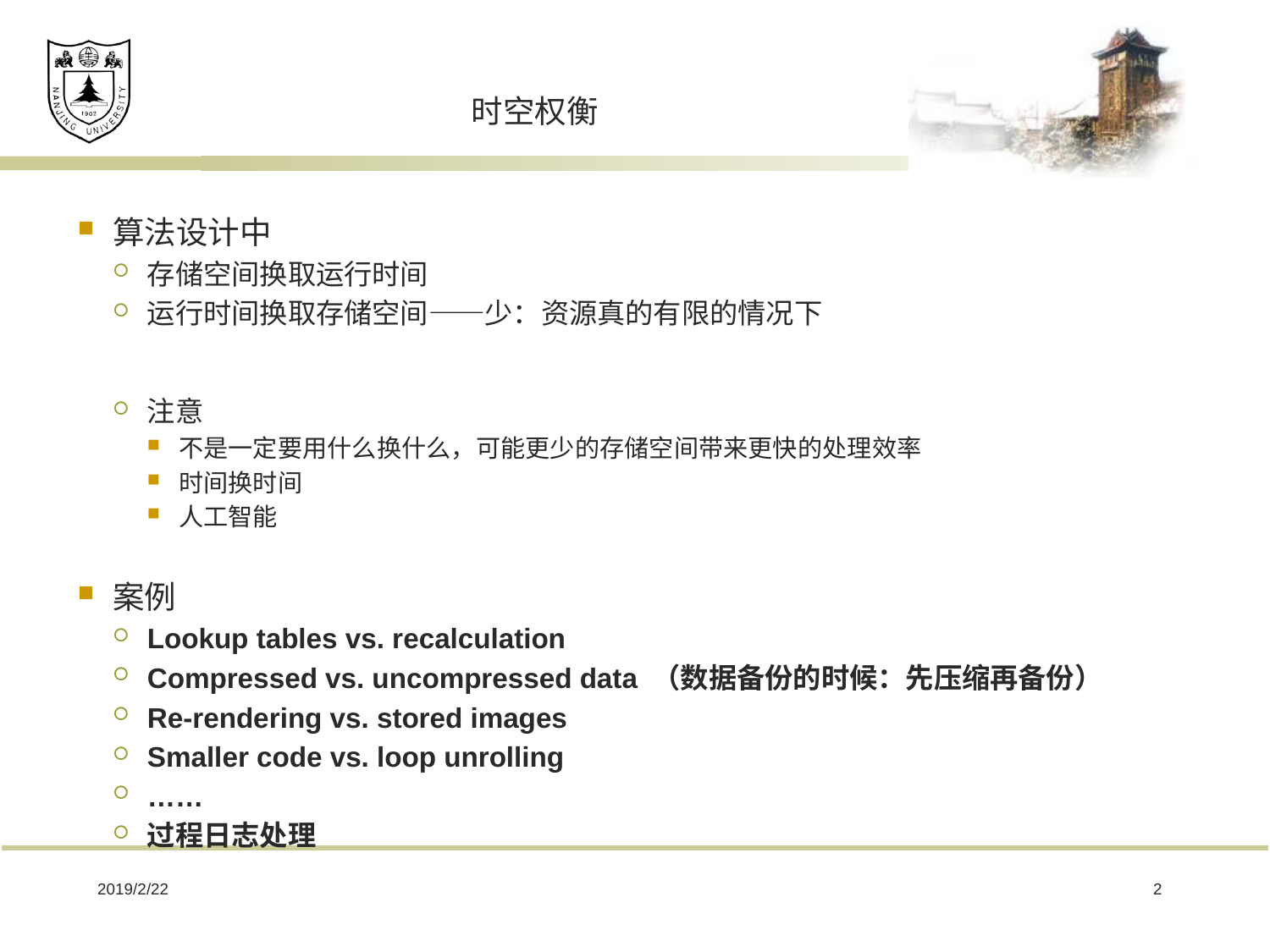

# 时空权衡
算法设计中
存储空间换取运行时间
运行时间换取存储空间——少：资源真的有限的情况下

注意
不是一定要用什么换什么，可能更少的存储空间带来更快的处理效率
时间换时间
人工智能

案例
Lookup tables vs. recalculation
Compressed vs. uncompressed data （数据备份的时候：先压缩再备份）
Re-rendering vs. stored images
Smaller code vs. loop unrolling
……
过程日志处理

2019/2/22
2